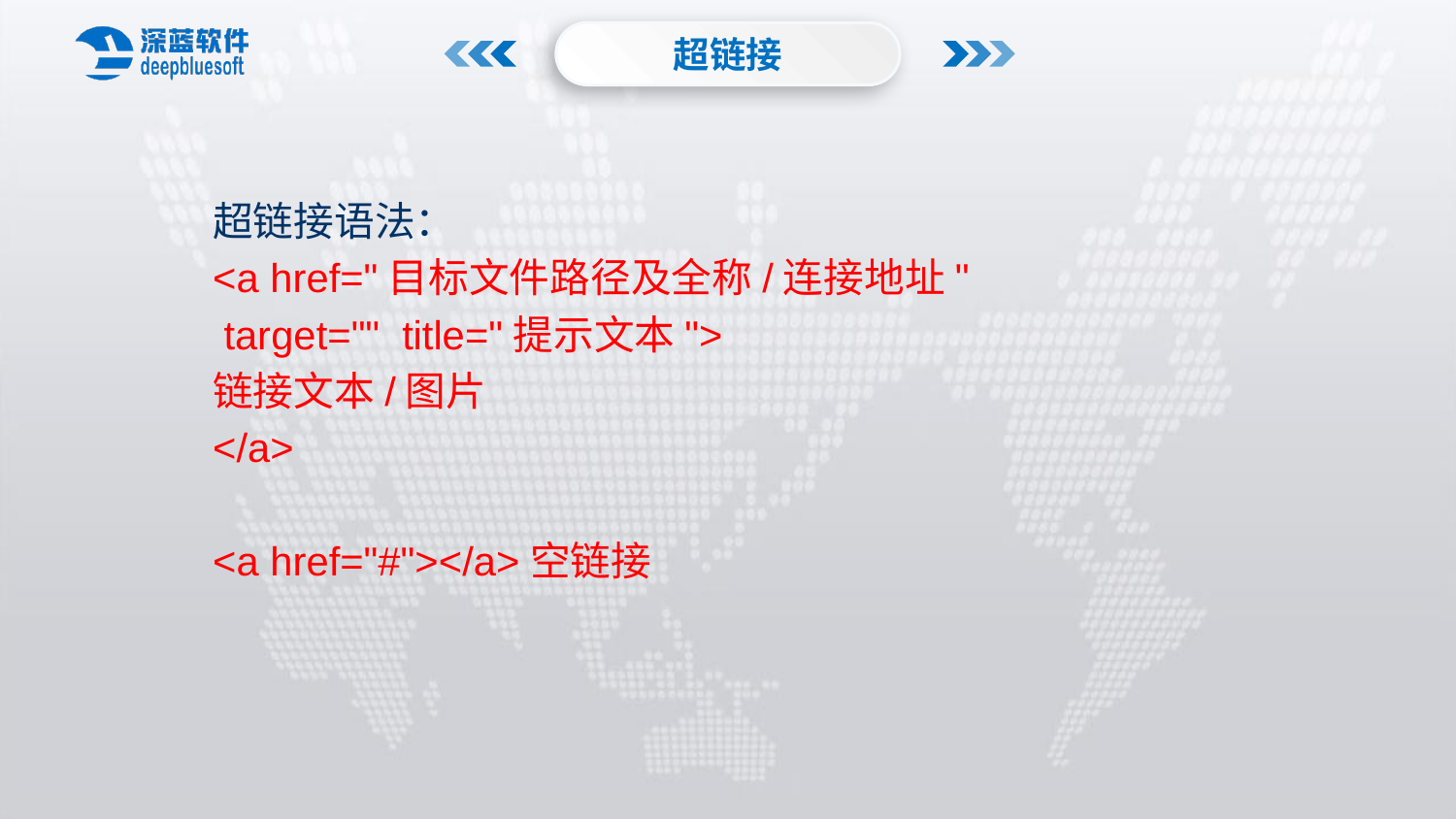

超链接

超链接语法：
<a href="目标文件路径及全称/连接地址"
 target=""  title="提示文本">
链接文本/图片
</a>

<a href="#"></a>空链接